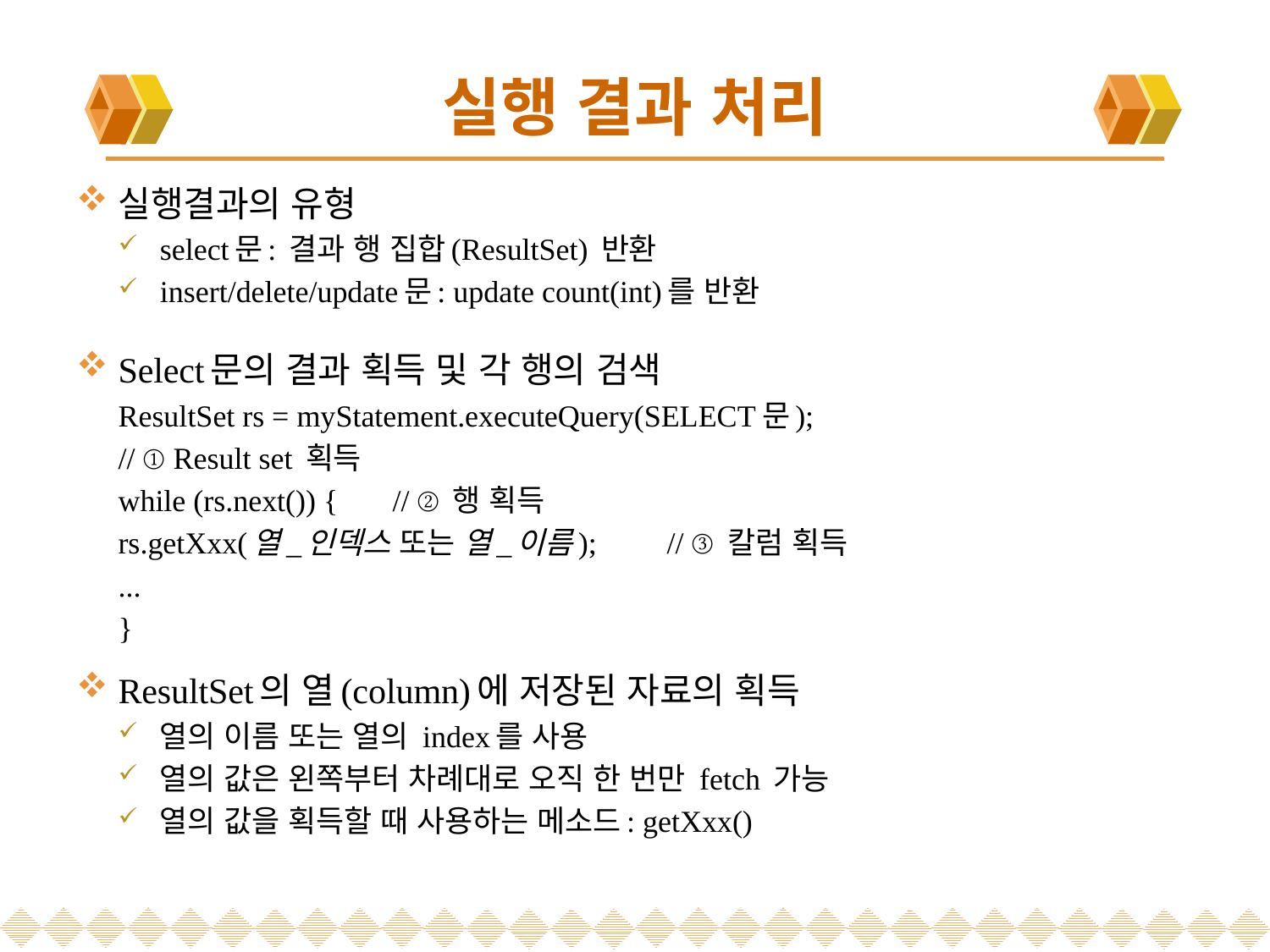

# 실행 결과 처리
실행결과의 유형
select문: 결과 행 집합(ResultSet) 반환
insert/delete/update문: update count(int)를 반환

Select문의 결과 획득 및 각 행의 검색
ResultSet rs = myStatement.executeQuery(SELECT문);
						// ① Result set 획득
while (rs.next()) {				// ② 행 획득
	rs.getXxx(열_인덱스 또는 열_이름);	// ③ 칼럼 획득
	...
}

ResultSet의 열(column)에 저장된 자료의 획득
열의 이름 또는 열의 index를 사용
열의 값은 왼쪽부터 차례대로 오직 한 번만 fetch 가능
열의 값을 획득할 때 사용하는 메소드: getXxx()